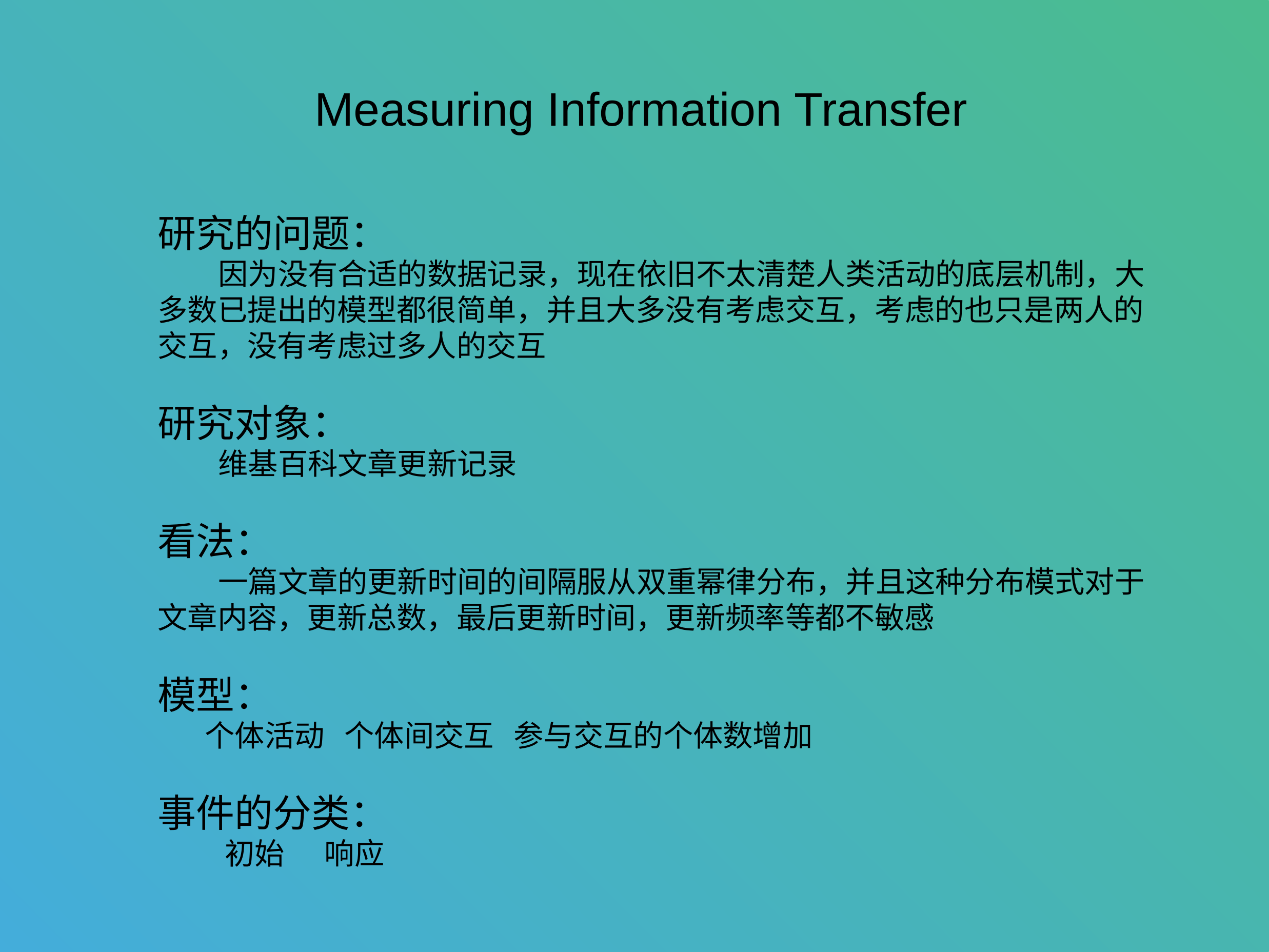

Measuring Information Transfer

研究的问题：
        因为没有合适的数据记录，现在依旧不太清楚人类活动的底层机制，大多数已提出的模型都很简单，并且大多没有考虑交互，考虑的也只是两人的交互，没有考虑过多人的交互

研究对象：
        维基百科文章更新记录

看法：
        一篇文章的更新时间的间隔服从双重幂律分布，并且这种分布模式对于文章内容，更新总数，最后更新时间，更新频率等都不敏感

模型：
      个体活动   个体间交互   参与交互的个体数增加

事件的分类：
         初始      响应